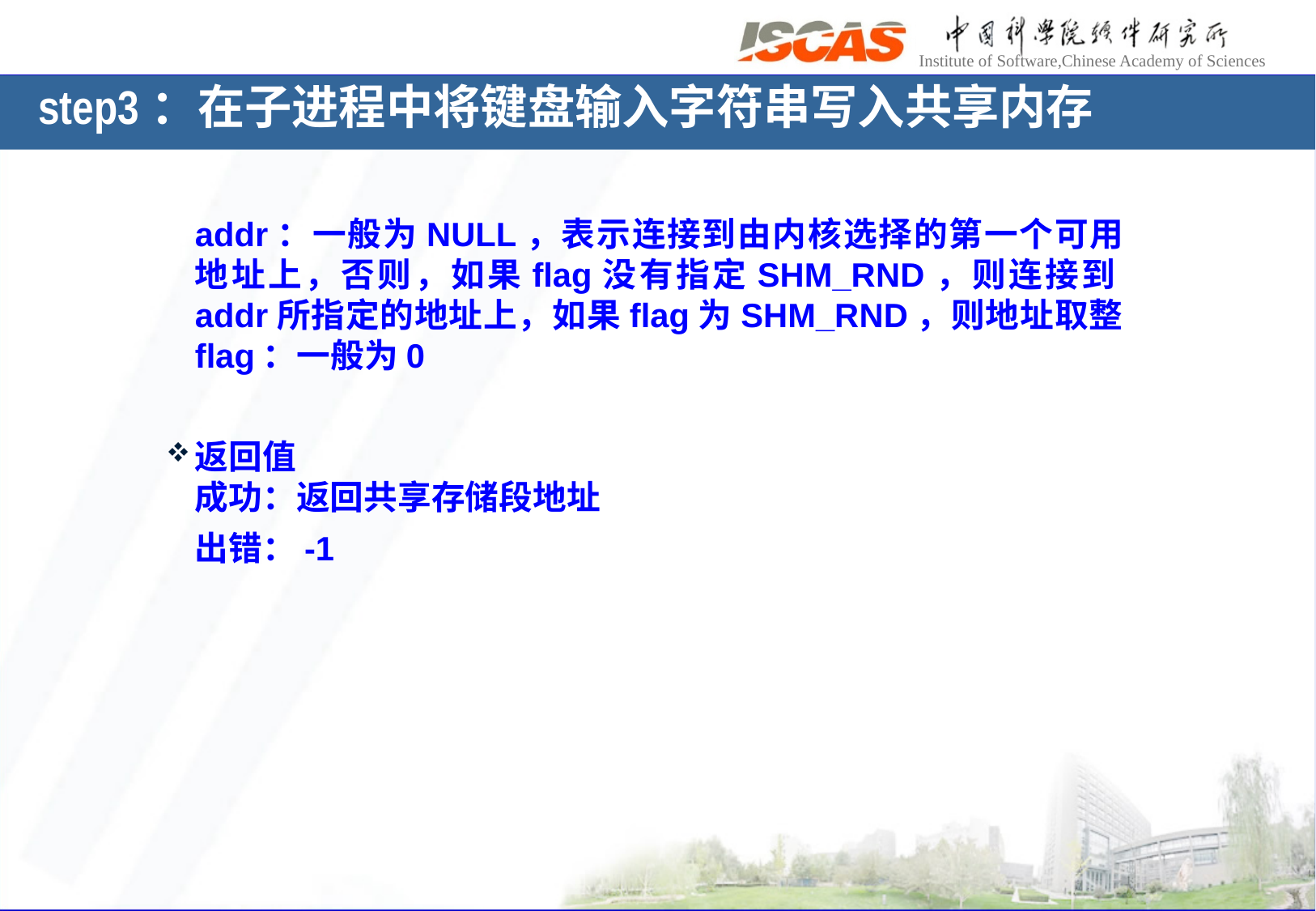

step3：在子进程中将键盘输入字符串写入共享内存
addr：一般为NULL，表示连接到由内核选择的第一个可用地址上，否则，如果flag没有指定SHM_RND，则连接到addr所指定的地址上，如果flag为SHM_RND，则地址取整
flag：一般为0

返回值
成功：返回共享存储段地址
出错：-1